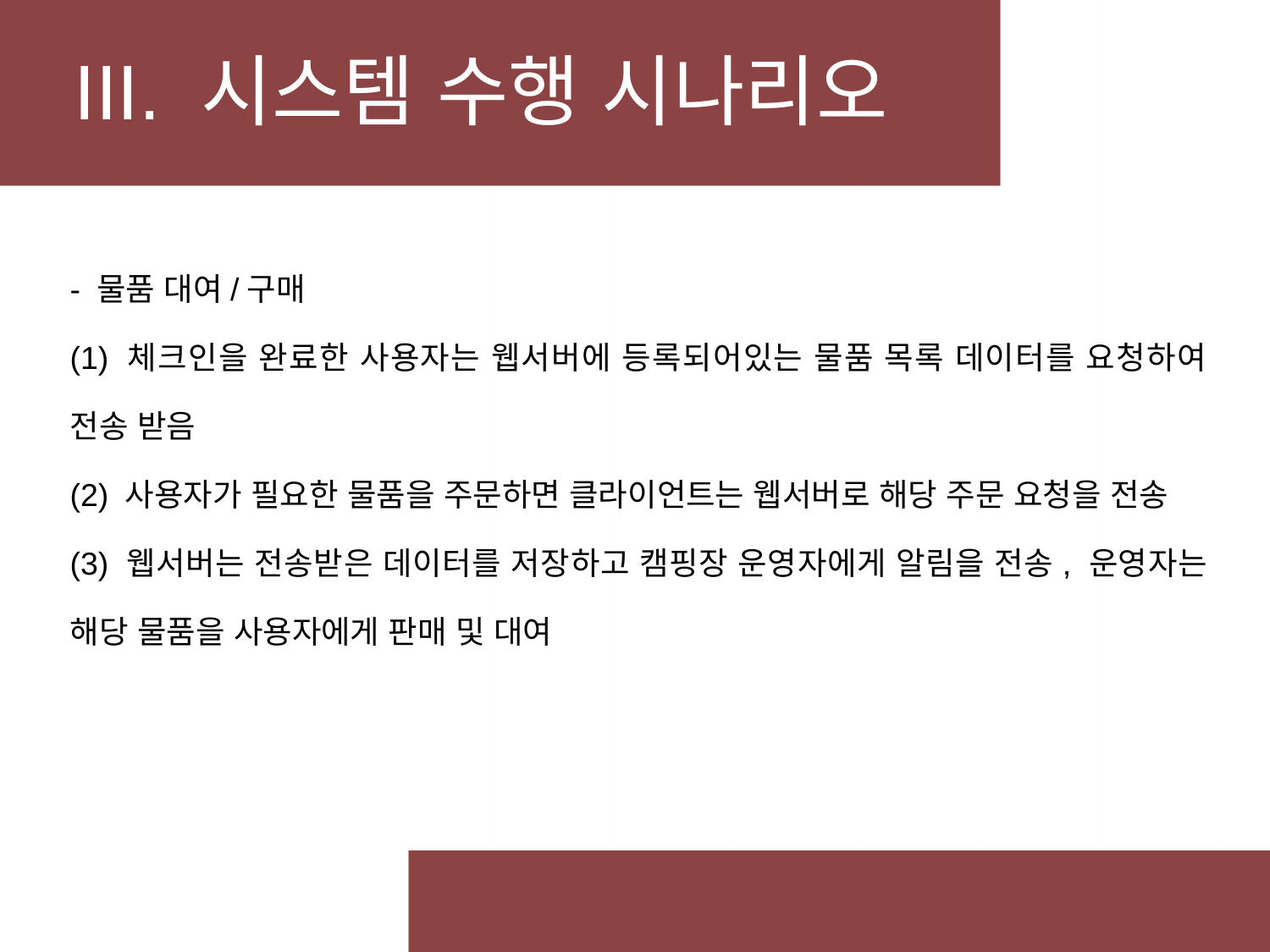

# III. 시스템 수행 시나리오
- 물품 대여/구매
(1) 체크인을 완료한 사용자는 웹서버에 등록되어있는 물품 목록 데이터를 요청하여 전송 받음
(2) 사용자가 필요한 물품을 주문하면 클라이언트는 웹서버로 해당 주문 요청을 전송
(3) 웹서버는 전송받은 데이터를 저장하고 캠핑장 운영자에게 알림을 전송, 운영자는 해당 물품을 사용자에게 판매 및 대여